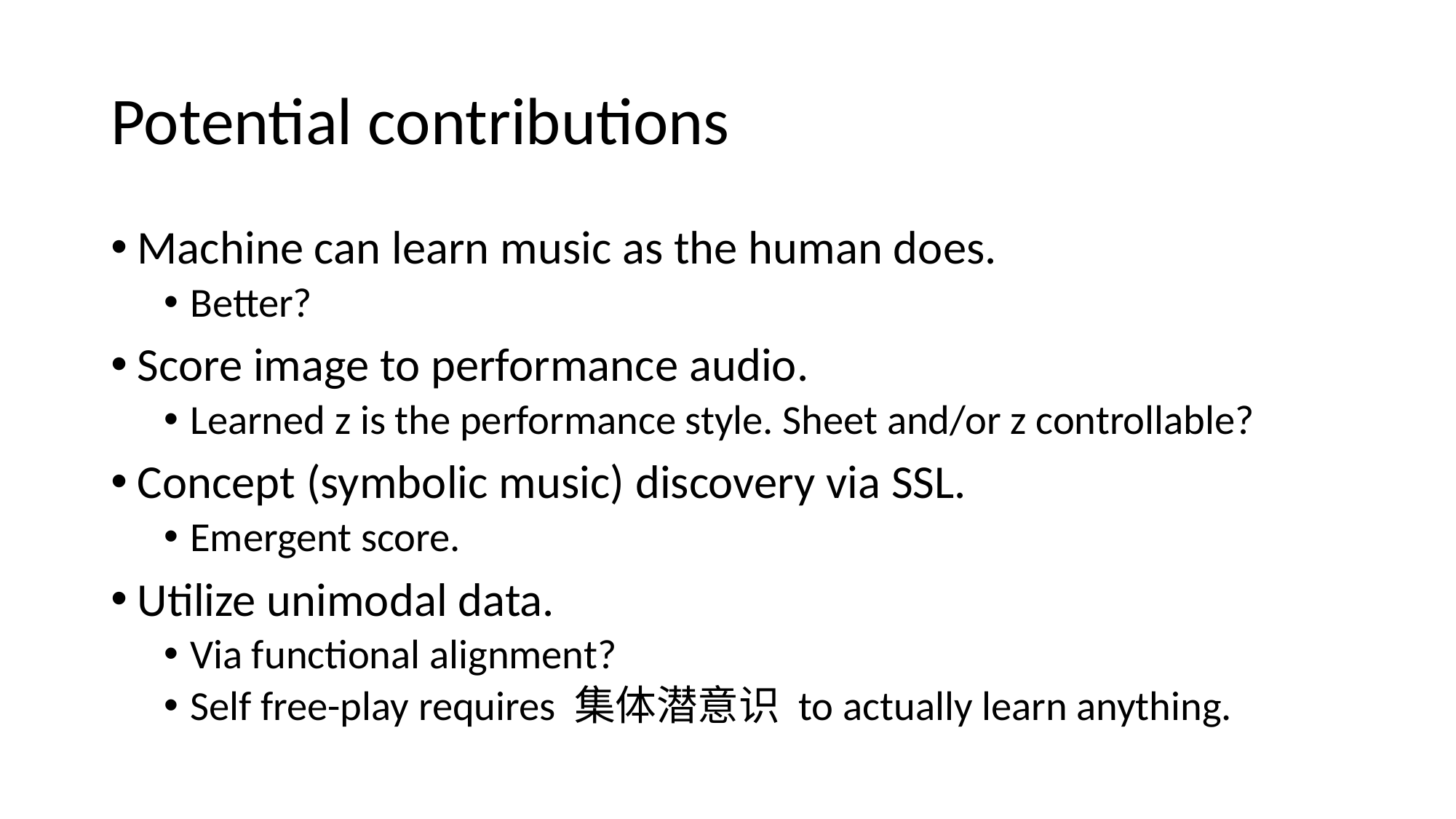

# Potential contributions
Machine can learn music as the human does.
Better?
Score image to performance audio.
Learned z is the performance style. Sheet and/or z controllable?
Concept (symbolic music) discovery via SSL.
Emergent score.
Utilize unimodal data.
Via functional alignment?
Self free-play requires 集体潜意识 to actually learn anything.